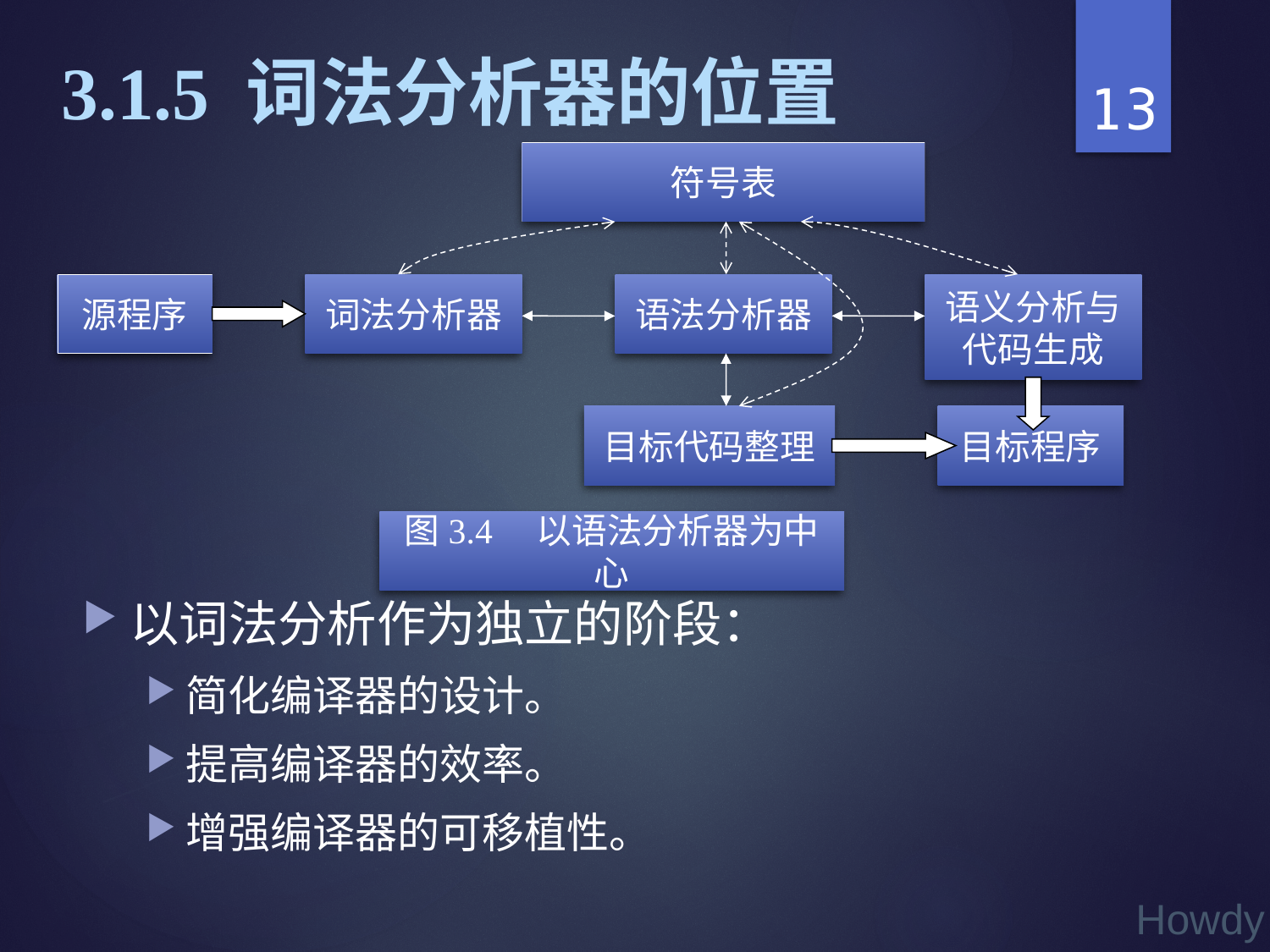

3.1.5 词法分析器的位置
13

符号表

源程序
词法分析器
语法分析器
语义分析与代码生成

目标代码整理
目标程序

图3.4　以语法分析器为中心
以词法分析作为独立的阶段：
简化编译器的设计。
提高编译器的效率。
增强编译器的可移植性。